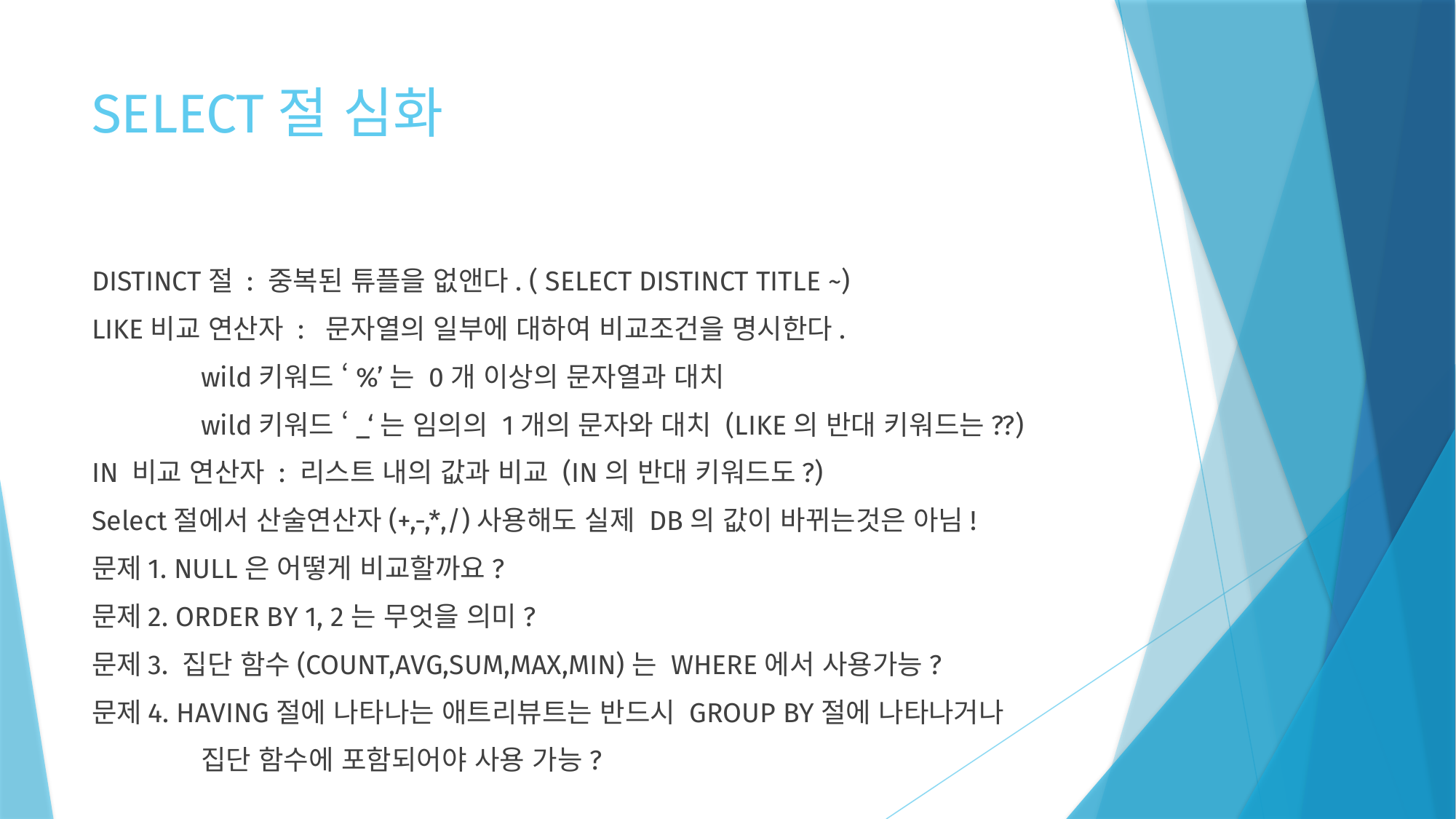

# SELECT절 심화
DISTINCT절 : 중복된 튜플을 없앤다. ( SELECT DISTINCT TITLE ~)
LIKE비교 연산자 :  문자열의 일부에 대하여 비교조건을 명시한다.
	wild키워드 ‘%’는 0개 이상의 문자열과 대치
	wild키워드 ‘_‘는 임의의 1개의 문자와 대치 (LIKE의 반대 키워드는??)
IN 비교 연산자 : 리스트 내의 값과 비교 (IN의 반대 키워드도?)
Select절에서 산술연산자(+,-,*,/)사용해도 실제 DB의 값이 바뀌는것은 아님!
문제1. NULL은 어떻게 비교할까요?
문제2. ORDER BY 1, 2는 무엇을 의미?
문제3. 집단 함수(COUNT,AVG,SUM,MAX,MIN)는 WHERE에서 사용가능?
문제4. HAVING절에 나타나는 애트리뷰트는 반드시 GROUP BY절에 나타나거나
	집단 함수에 포함되어야 사용 가능?